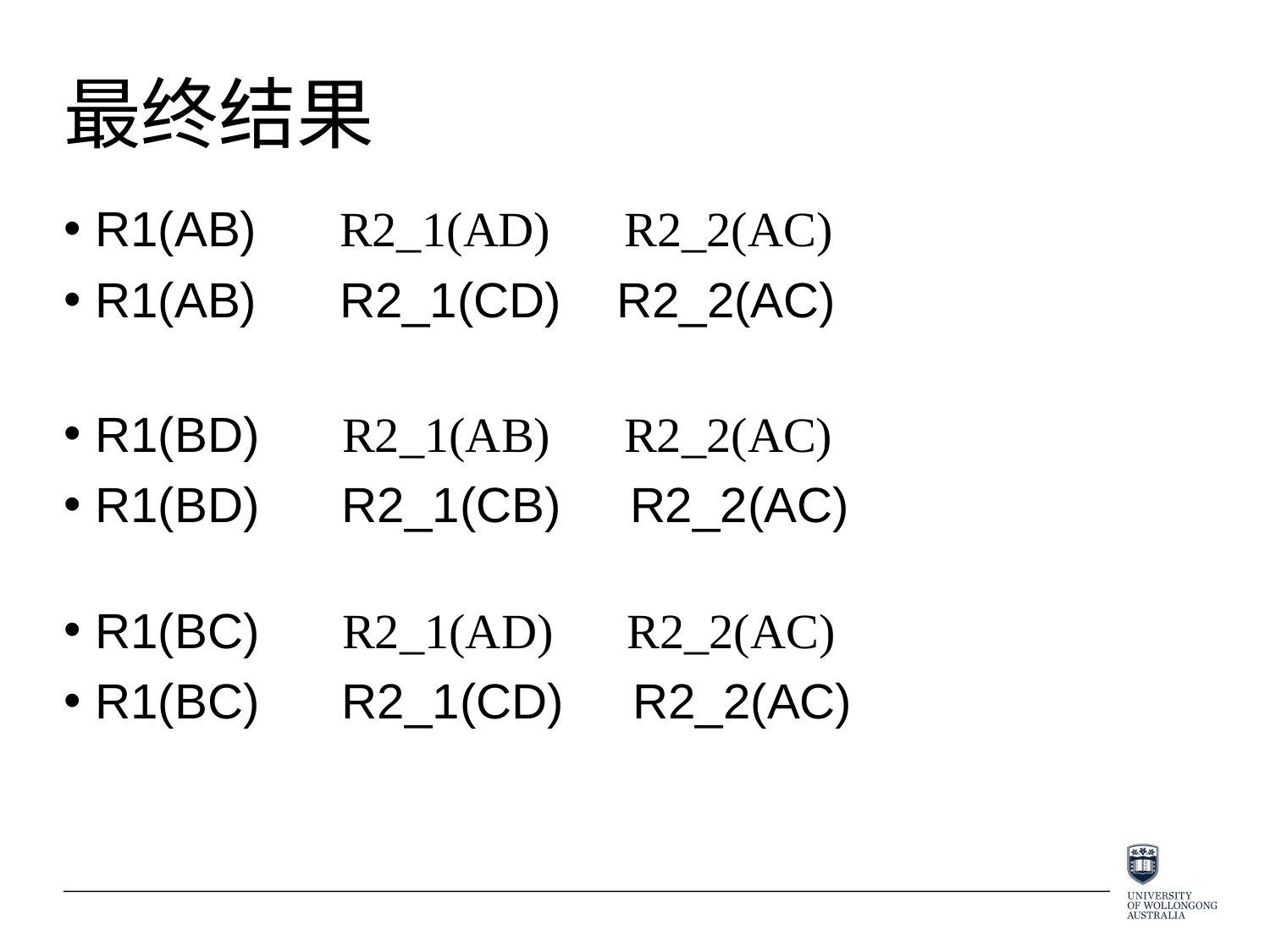

# 最终结果
R1(AB)      R2_1(AD)      R2_2(AC)
R1(AB)      R2_1(CD)    R2_2(AC)

R1(BD)      R2_1(AB)      R2_2(AC)
R1(BD)      R2_1(CB)     R2_2(AC)

R1(BC)      R2_1(AD)      R2_2(AC)
R1(BC)      R2_1(CD)     R2_2(AC)